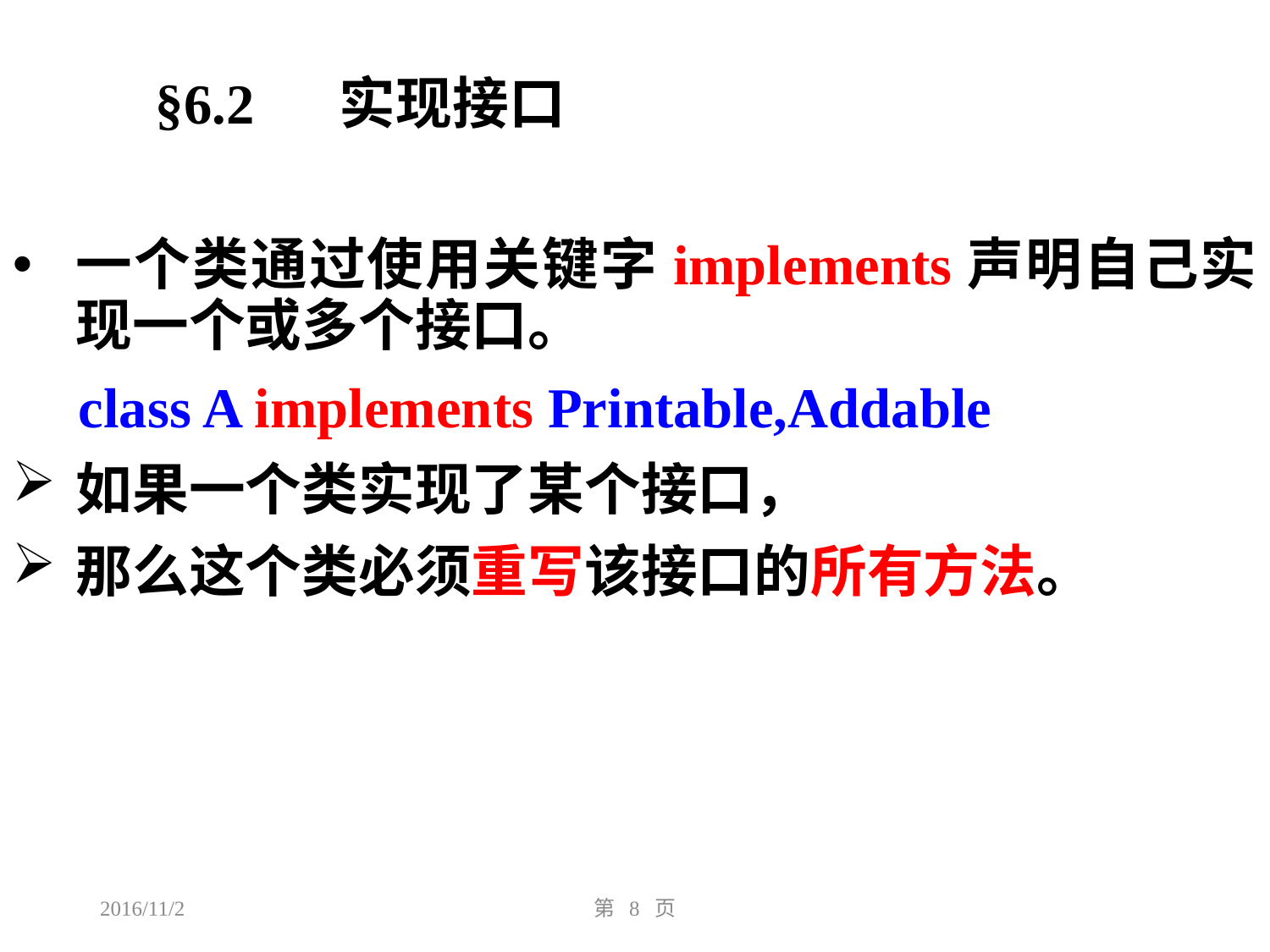

§6.2     实现接口
一个类通过使用关键字implements声明自己实现一个或多个接口。
class A implements Printable,Addable
如果一个类实现了某个接口，
那么这个类必须重写该接口的所有方法。
2016/11/2
第  8  页